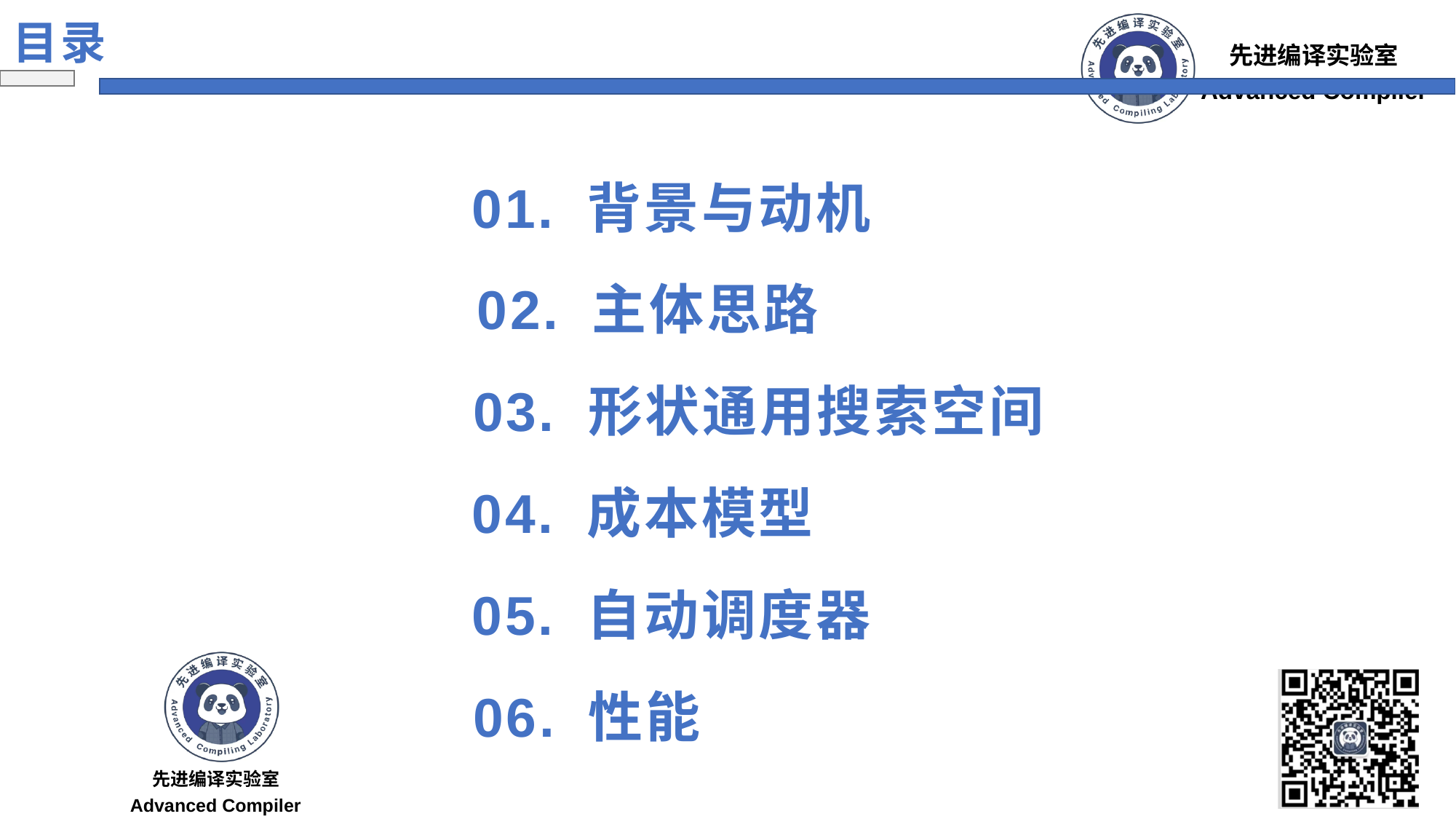

目录

01. 背景与动机
02. 主体思路
03. 形状通用搜索空间
04. 成本模型
05. 自动调度器
06. 性能